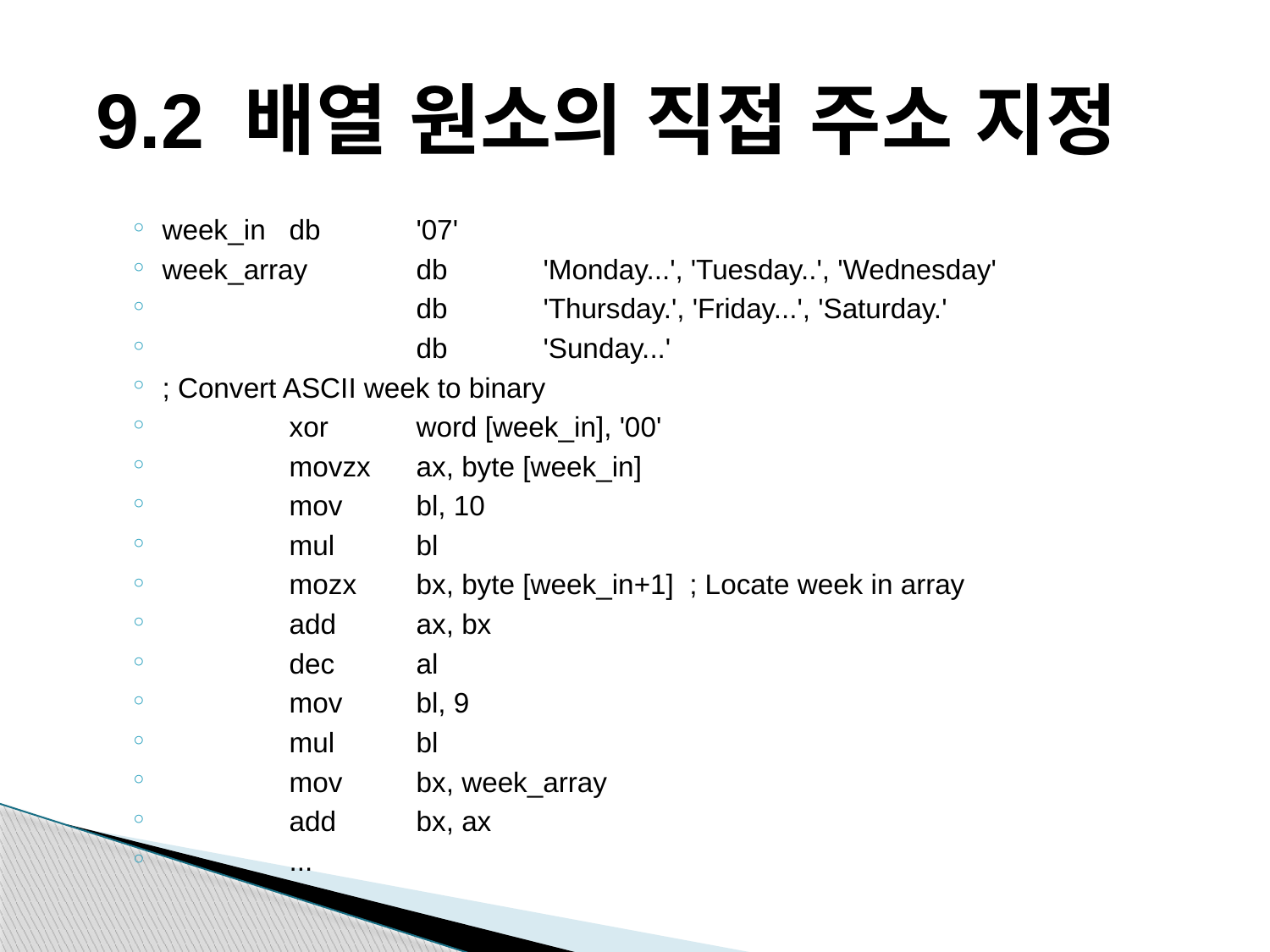

# 9.2 배열 원소의 직접 주소 지정
week_in	db	'07'
week_array	db	'Monday...', 'Tuesday..', 'Wednesday'
		db	'Thursday.', 'Friday...', 'Saturday.'
		db	'Sunday...'
; Convert ASCII week to binary
	xor	word [week_in], '00'
	movzx	ax, byte [week_in]
	mov	bl, 10
	mul	bl
	mozx	bx, byte [week_in+1]  ; Locate week in array
	add	ax, bx
	dec	al
	mov	bl, 9
	mul	bl
	mov	bx, week_array
	add	bx, ax
	...